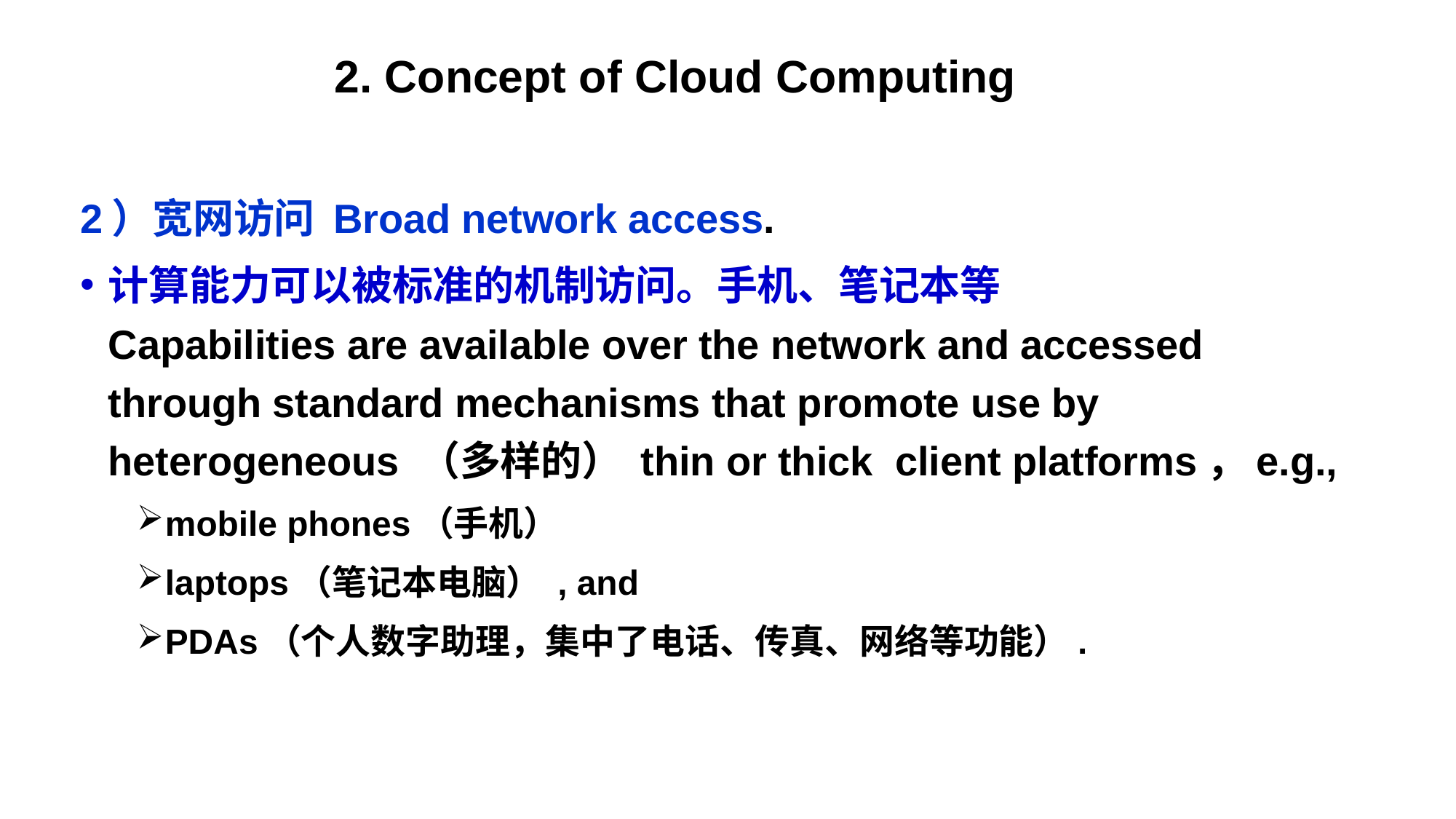

# 2. Concept of Cloud Computing
2）宽网访问 Broad network access.
计算能力可以被标准的机制访问。手机、笔记本等              Capabilities are available over the network and accessed through standard mechanisms that promote use by  heterogeneous （多样的） thin or thick  client platforms，e.g.,
mobile phones（手机）
laptops（笔记本电脑） , and
PDAs（个人数字助理，集中了电话、传真、网络等功能）.